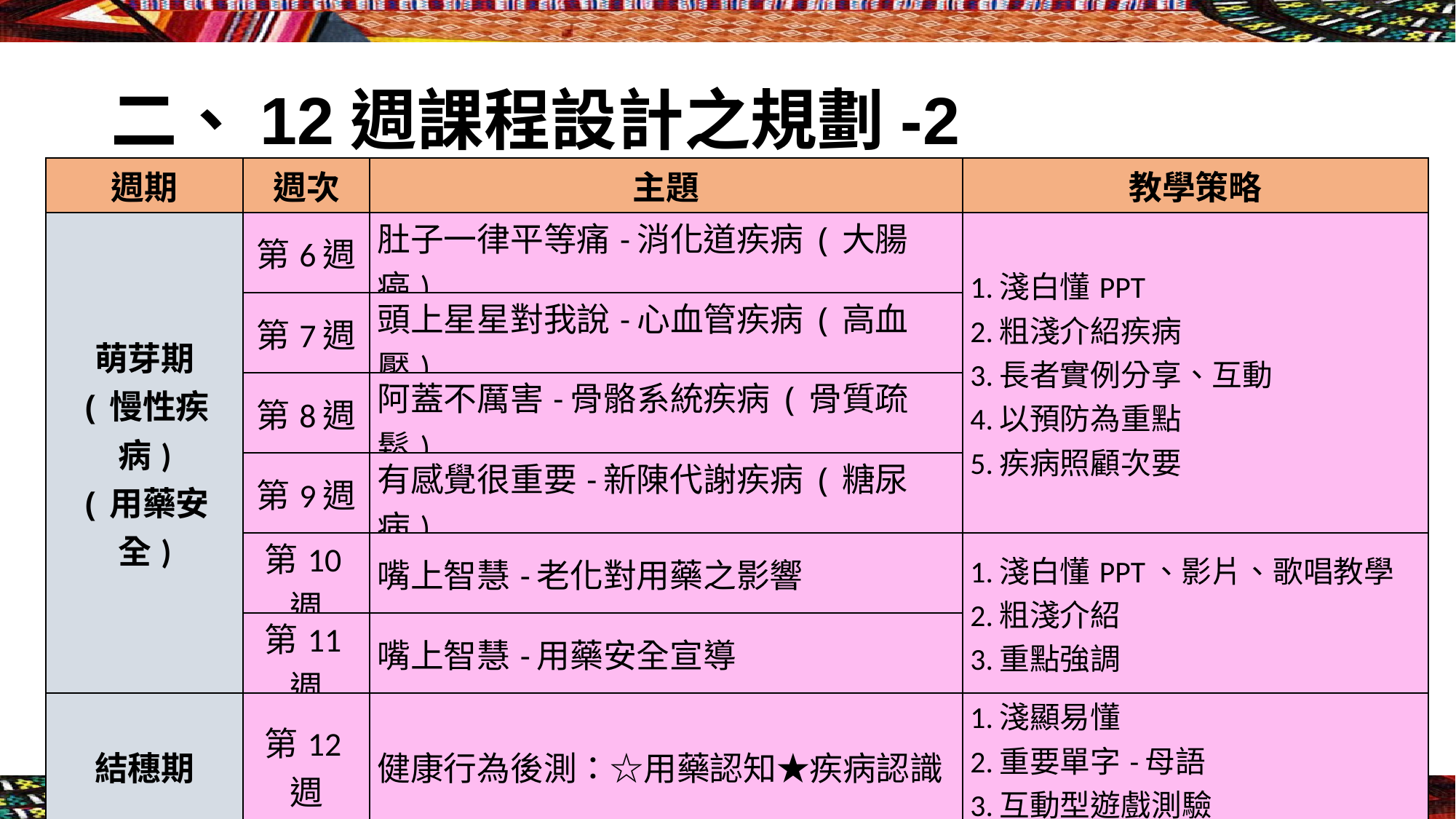

# 二、12週課程設計之規劃-2
| 週期 | 週次 | 主題 | 教學策略 |
| --- | --- | --- | --- |
| 萌芽期 (慢性疾病) (用藥安全) | 第6週 | 肚子一律平等痛-消化道疾病(大腸癌) | 1.淺白懂PPT 2.粗淺介紹疾病 3.長者實例分享、互動 4.以預防為重點 5.疾病照顧次要 |
|  | 第7週 | 頭上星星對我說-心血管疾病(高血壓) |  |
|  | 第8週 | 阿蓋不厲害-骨骼系統疾病(骨質疏鬆) |  |
|  | 第9週 | 有感覺很重要-新陳代謝疾病(糖尿病) |  |
|  | 第10週 | 嘴上智慧-老化對用藥之影響 | 1.淺白懂PPT、影片、歌唱教學 2.粗淺介紹 3.重點強調 |
|  | 第11週 | 嘴上智慧-用藥安全宣導 |  |
| 結穗期 | 第12週 | 健康行為後測：☆用藥認知★疾病認識 | 1.淺顯易懂 2.重要單字-母語 3.互動型遊戲測驗 4.課後分享 |
版    權/編輯者： 申雯潔、宋洛薰、陳宗伶